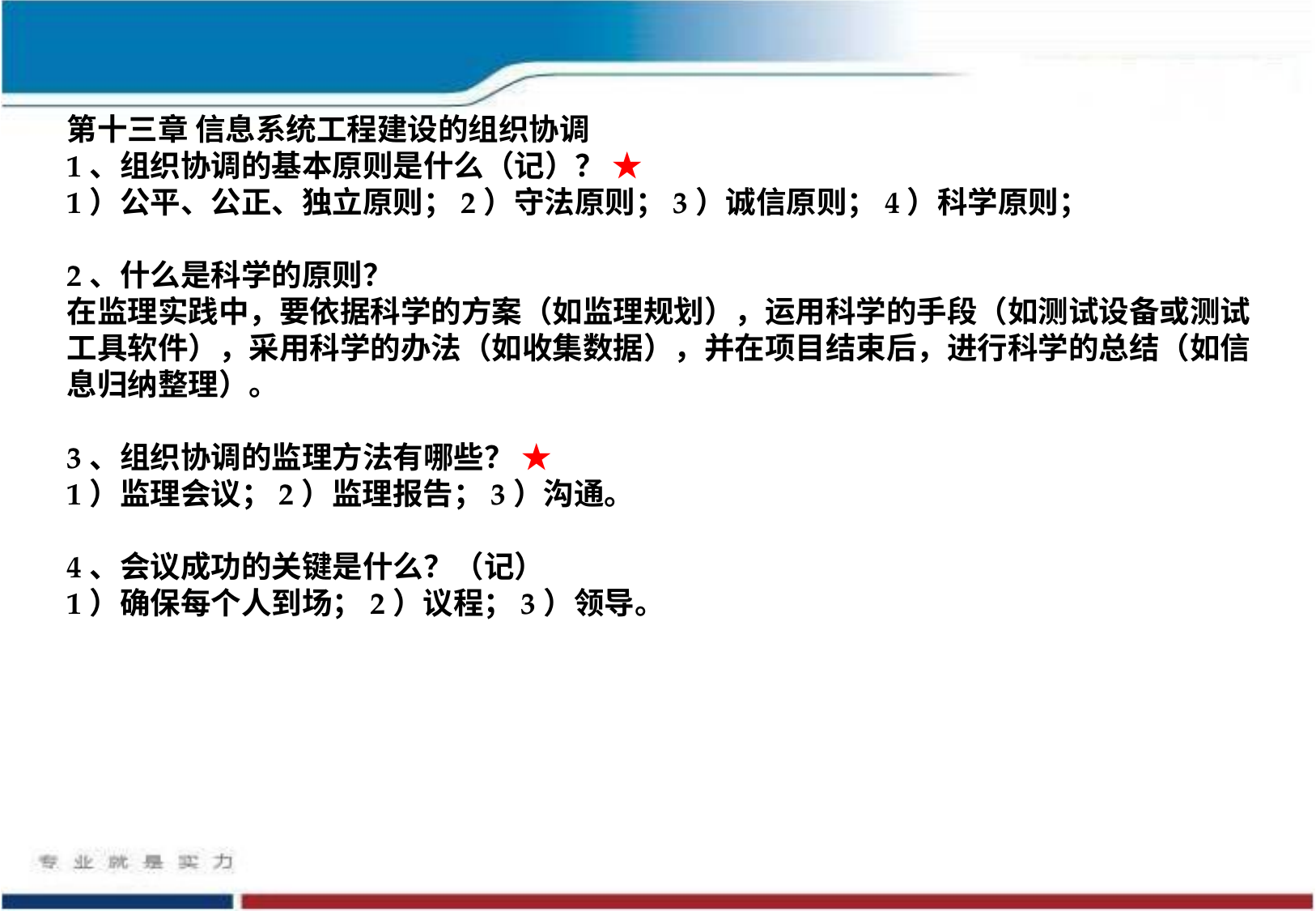

第十三章 信息系统工程建设的组织协调
1、组织协调的基本原则是什么（记）？ ★
1）公平、公正、独立原则；2）守法原则；3）诚信原则；4）科学原则；

2、什么是科学的原则？
在监理实践中，要依据科学的方案（如监理规划），运用科学的手段（如测试设备或测试工具软件），采用科学的办法（如收集数据），并在项目结束后，进行科学的总结（如信息归纳整理）。

3、组织协调的监理方法有哪些？ ★
1）监理会议；2）监理报告；3）沟通。
4、会议成功的关键是什么？（记）
1）确保每个人到场；2）议程；3）领导。